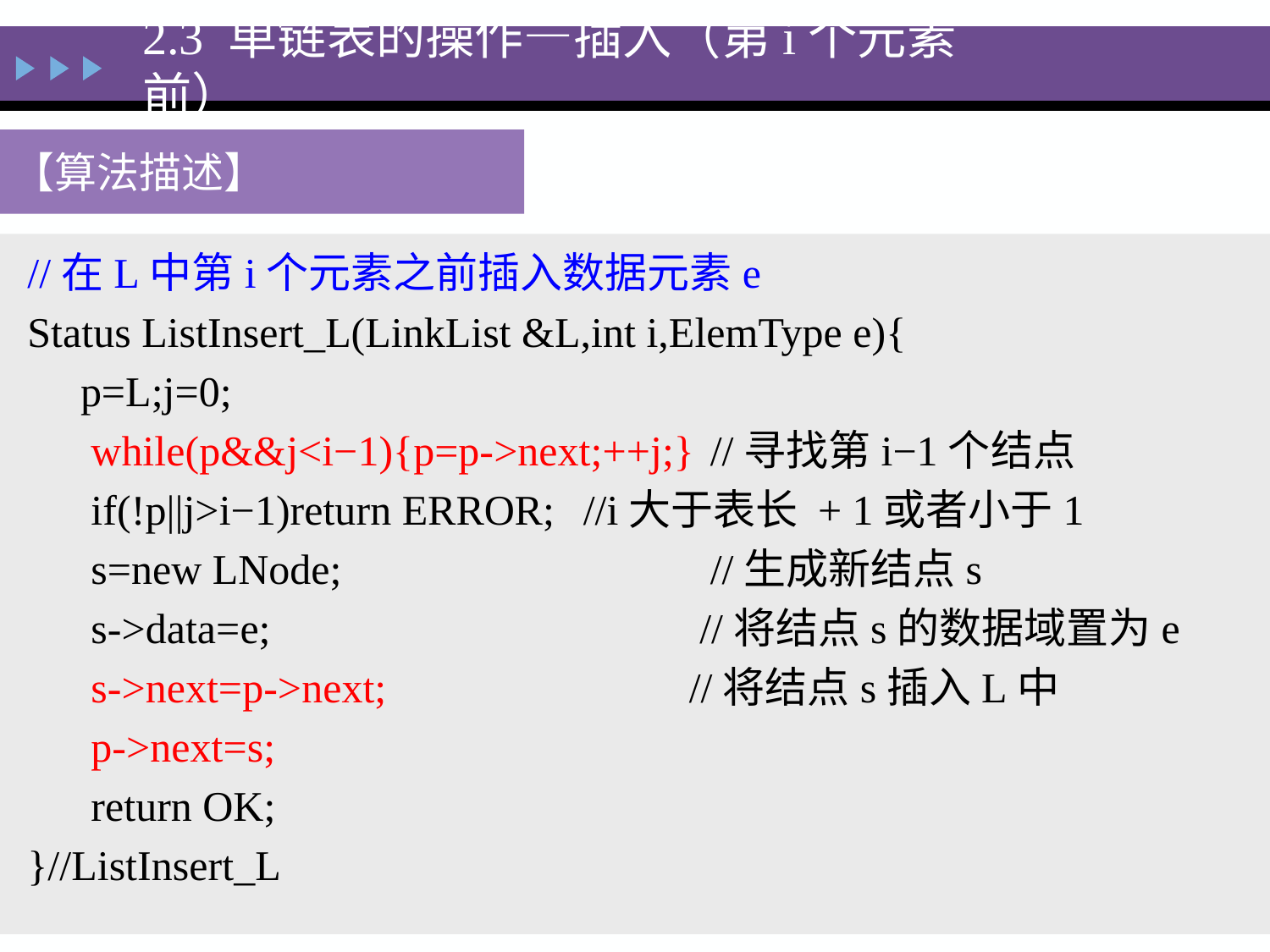

2.3 单链表的操作—插入（第i个元素前）
【算法描述】

//在L中第i个元素之前插入数据元素e
Status ListInsert_L(LinkList &L,int i,ElemType e){
     p=L;j=0;
      while(p&&j<i−1){p=p->next;++j;}	//寻找第i−1个结点
      if(!p||j>i−1)return ERROR;	//i大于表长 + 1或者小于1
      s=new LNode;			//生成新结点s
      s->data=e;      		           //将结点s的数据域置为e
      s->next=p->next;	   	          //将结点s插入L中
      p->next=s;
      return OK;
}//ListInsert_L